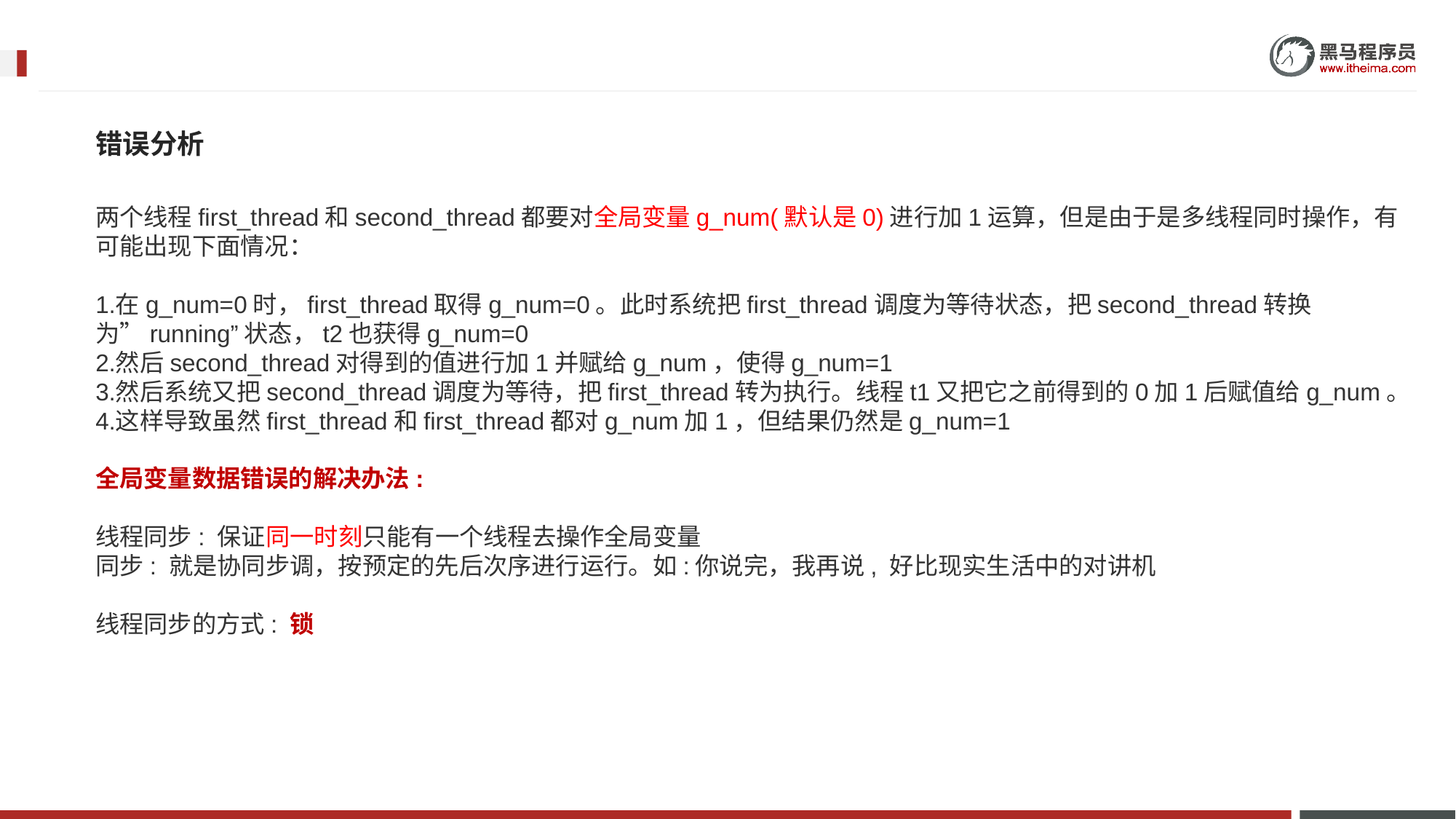

错误分析
两个线程first_thread和second_thread都要对全局变量g_num(默认是0)进行加1运算，但是由于是多线程同时操作，有可能出现下面情况：

在g_num=0时，first_thread取得g_num=0。此时系统把first_thread调度为等待状态，把second_thread转换为”running”状态，t2也获得g_num=0
然后second_thread对得到的值进行加1并赋给g_num，使得g_num=1
然后系统又把second_thread调度为等待，把first_thread转为执行。线程t1又把它之前得到的0加1后赋值给g_num。
这样导致虽然first_thread和first_thread都对g_num加1，但结果仍然是g_num=1

全局变量数据错误的解决办法:

线程同步: 保证同一时刻只能有一个线程去操作全局变量
同步: 就是协同步调，按预定的先后次序进行运行。如:你说完，我再说, 好比现实生活中的对讲机

线程同步的方式: 锁